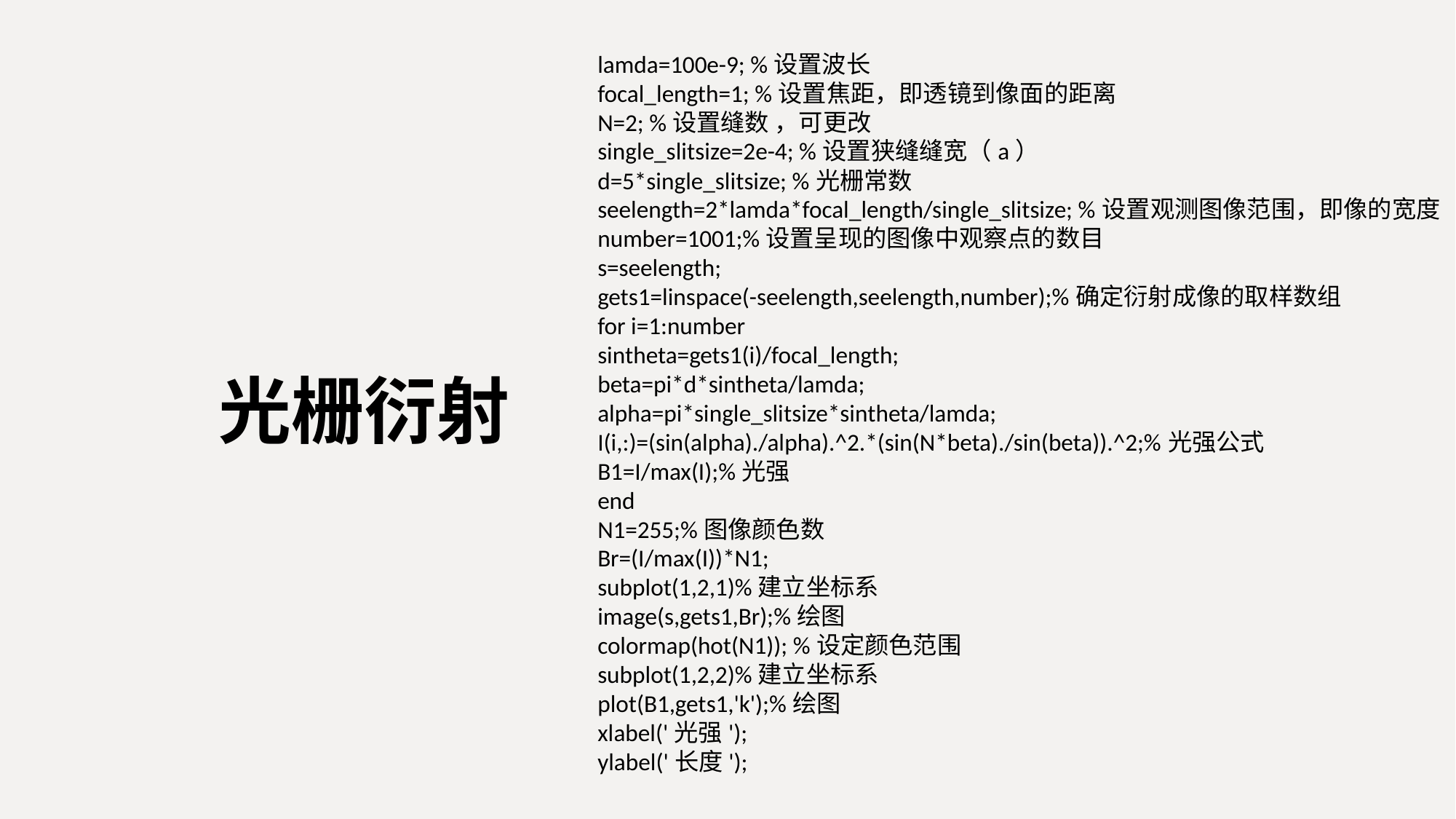

lamda=100e-9; %设置波长
focal_length=1; %设置焦距，即透镜到像面的距离
N=2; %设置缝数 ，可更改
single_slitsize=2e-4; %设置狭缝缝宽（a）
d=5*single_slitsize; %光栅常数
seelength=2*lamda*focal_length/single_slitsize; %设置观测图像范围，即像的宽度
number=1001;%设置呈现的图像中观察点的数目
s=seelength;
gets1=linspace(-seelength,seelength,number);%确定衍射成像的取样数组
for i=1:number
sintheta=gets1(i)/focal_length;
beta=pi*d*sintheta/lamda;
alpha=pi*single_slitsize*sintheta/lamda;
I(i,:)=(sin(alpha)./alpha).^2.*(sin(N*beta)./sin(beta)).^2;%光强公式
B1=I/max(I);%光强
end
N1=255;%图像颜色数
Br=(I/max(I))*N1;
subplot(1,2,1)%建立坐标系
image(s,gets1,Br);%绘图
colormap(hot(N1)); %设定颜色范围
subplot(1,2,2)%建立坐标系
plot(B1,gets1,'k');%绘图
xlabel('光强');
ylabel('长度');
光栅衍射